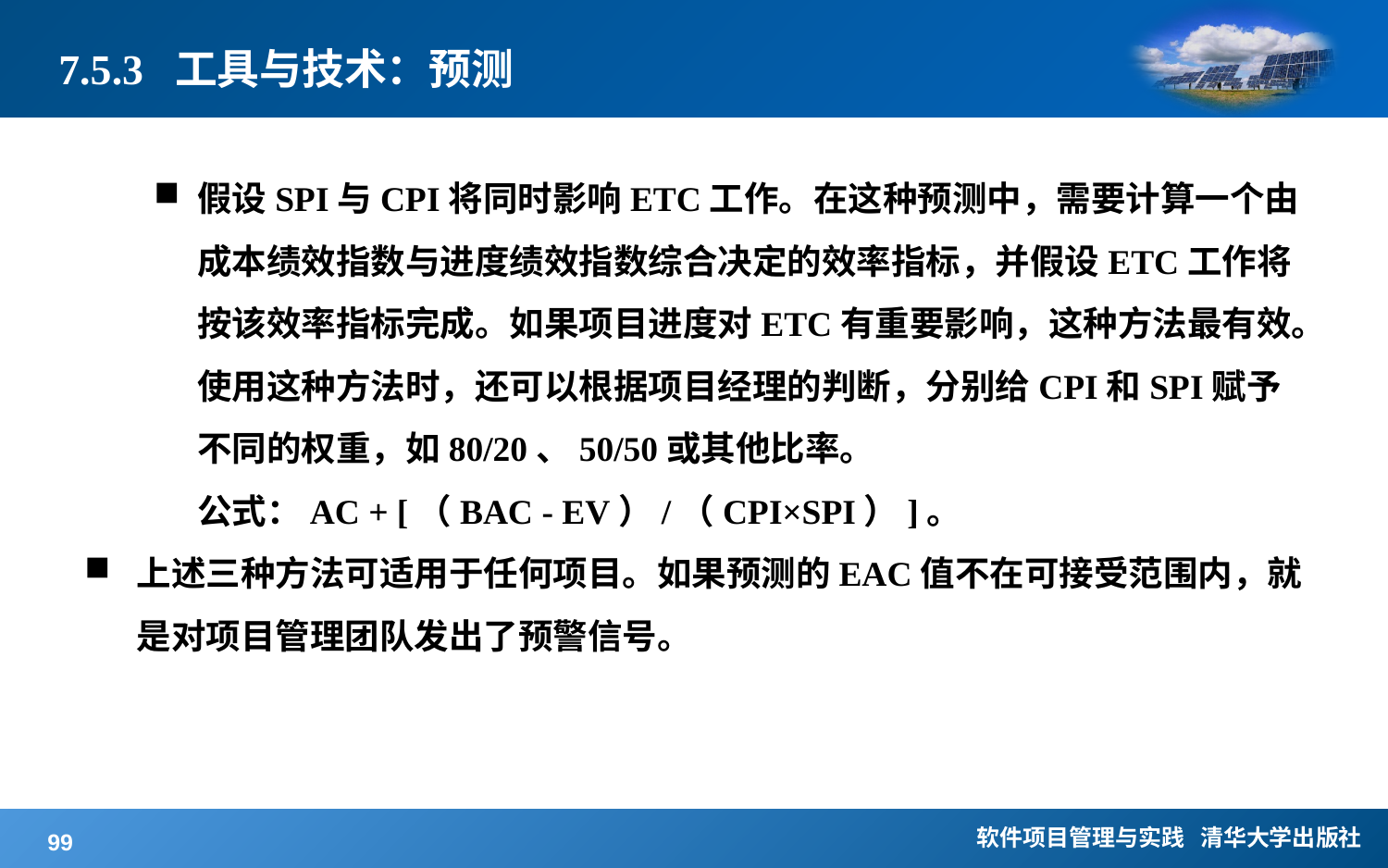

# 7.5.3  工具与技术：预测
假设SPI与CPI将同时影响ETC工作。在这种预测中，需要计算一个由成本绩效指数与进度绩效指数综合决定的效率指标，并假设ETC工作将按该效率指标完成。如果项目进度对ETC有重要影响，这种方法最有效。使用这种方法时，还可以根据项目经理的判断，分别给CPI和SPI赋予不同的权重，如80/20、50/50或其他比率。
公式：AC + [（BAC - EV）/（CPI×SPI）]。
上述三种方法可适用于任何项目。如果预测的EAC值不在可接受范围内，就是对项目管理团队发出了预警信号。